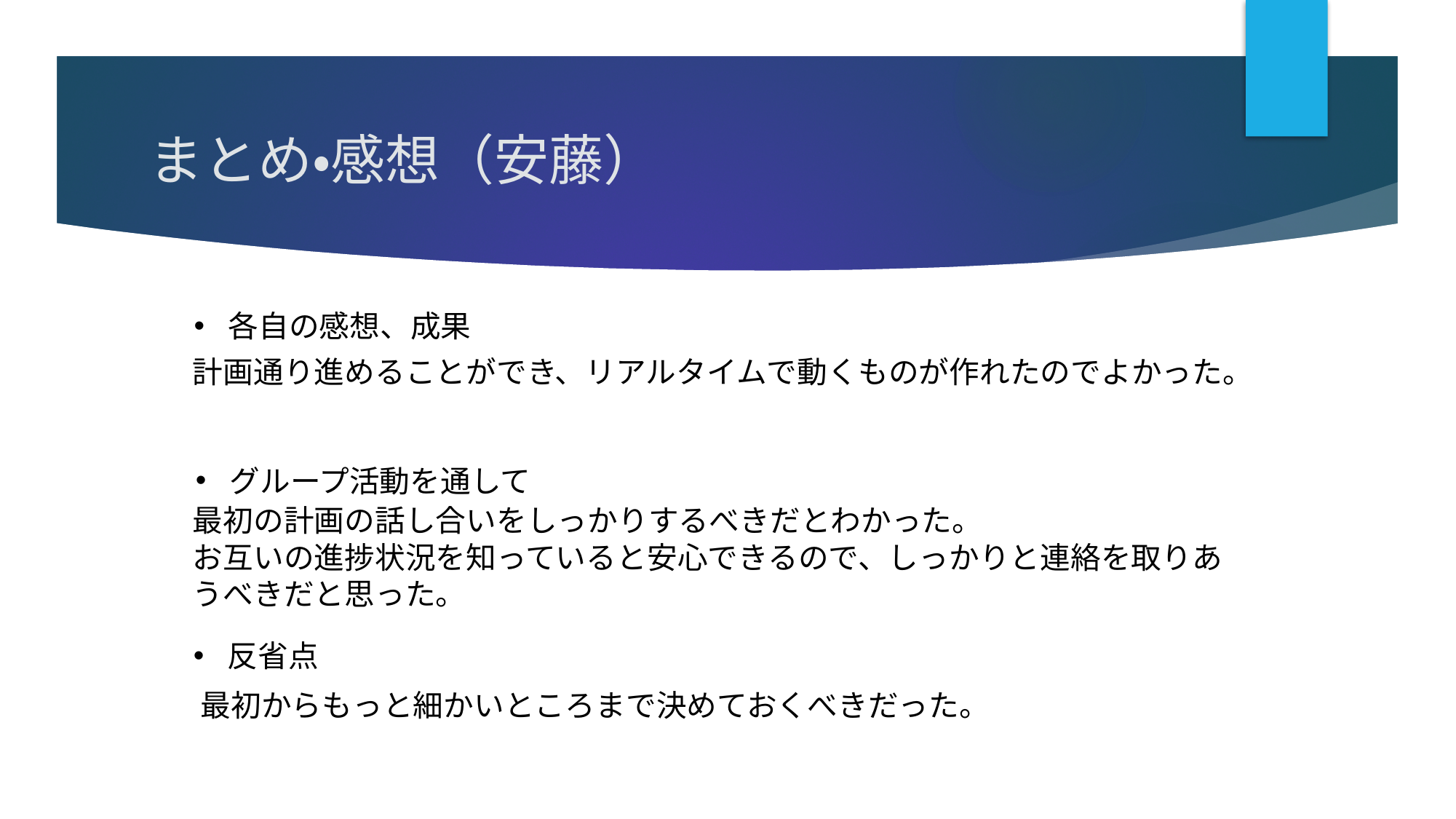

# まとめ・感想（安藤）
各自の感想、成果
計画通り進めることができ、リアルタイムで動くものが作れたのでよかった。
グループ活動を通して
最初の計画の話し合いをしっかりするべきだとわかった。
お互いの進捗状況を知っていると安心できるので、しっかりと連絡を取りあ	うべきだと思った。
反省点
最初からもっと細かいところまで決めておくべきだった。